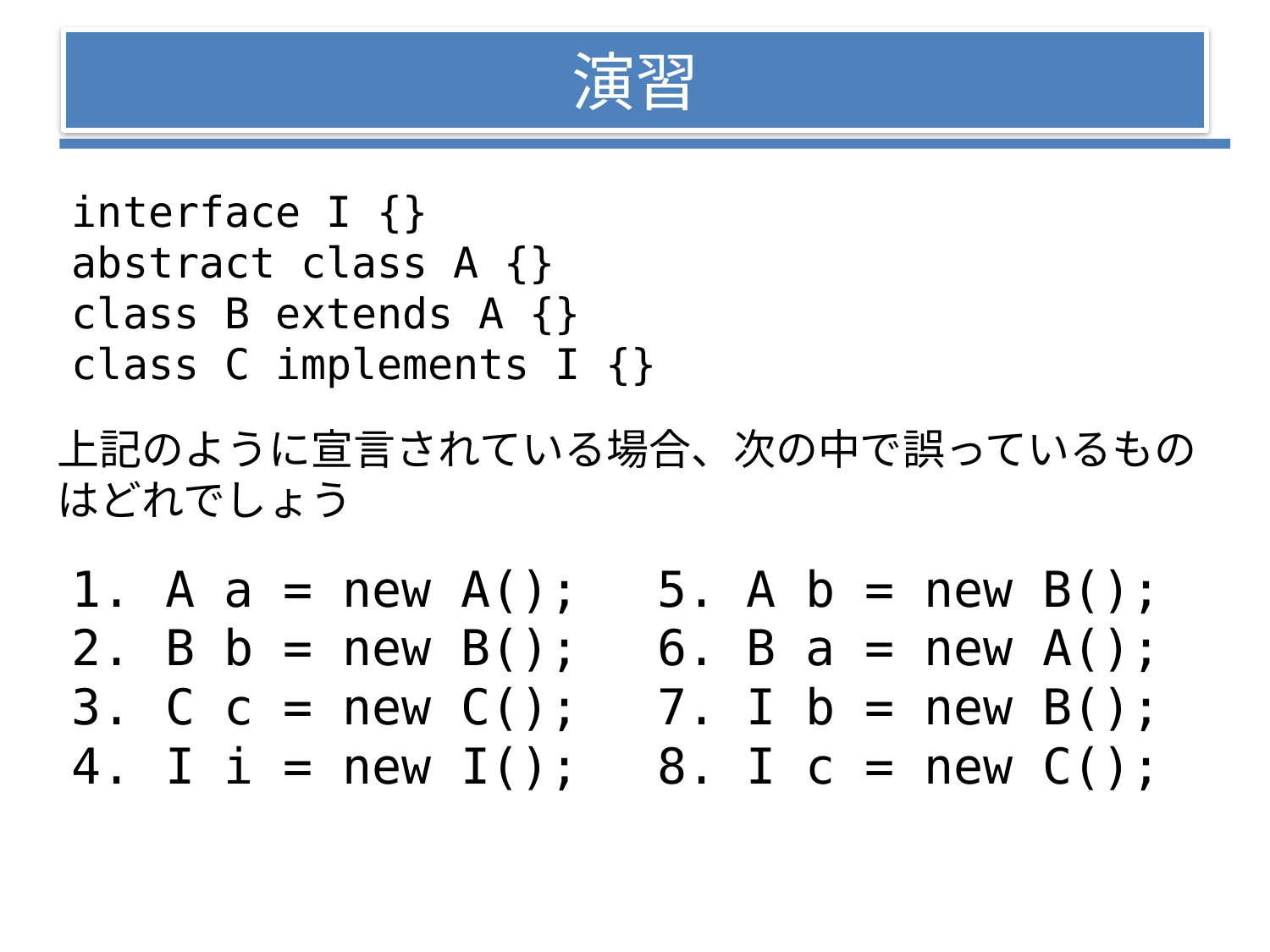

# 演習
interface I {}
abstract class A {}
class B extends A {}
class C implements I {}
上記のように宣言されている場合、次の中で誤っているものはどれでしょう
 A a = new A();
 B b = new B();
 C c = new C();
 I i = new I();
5. A b = new B();
6. B a = new A();
7. I b = new B();
8. I c = new C();